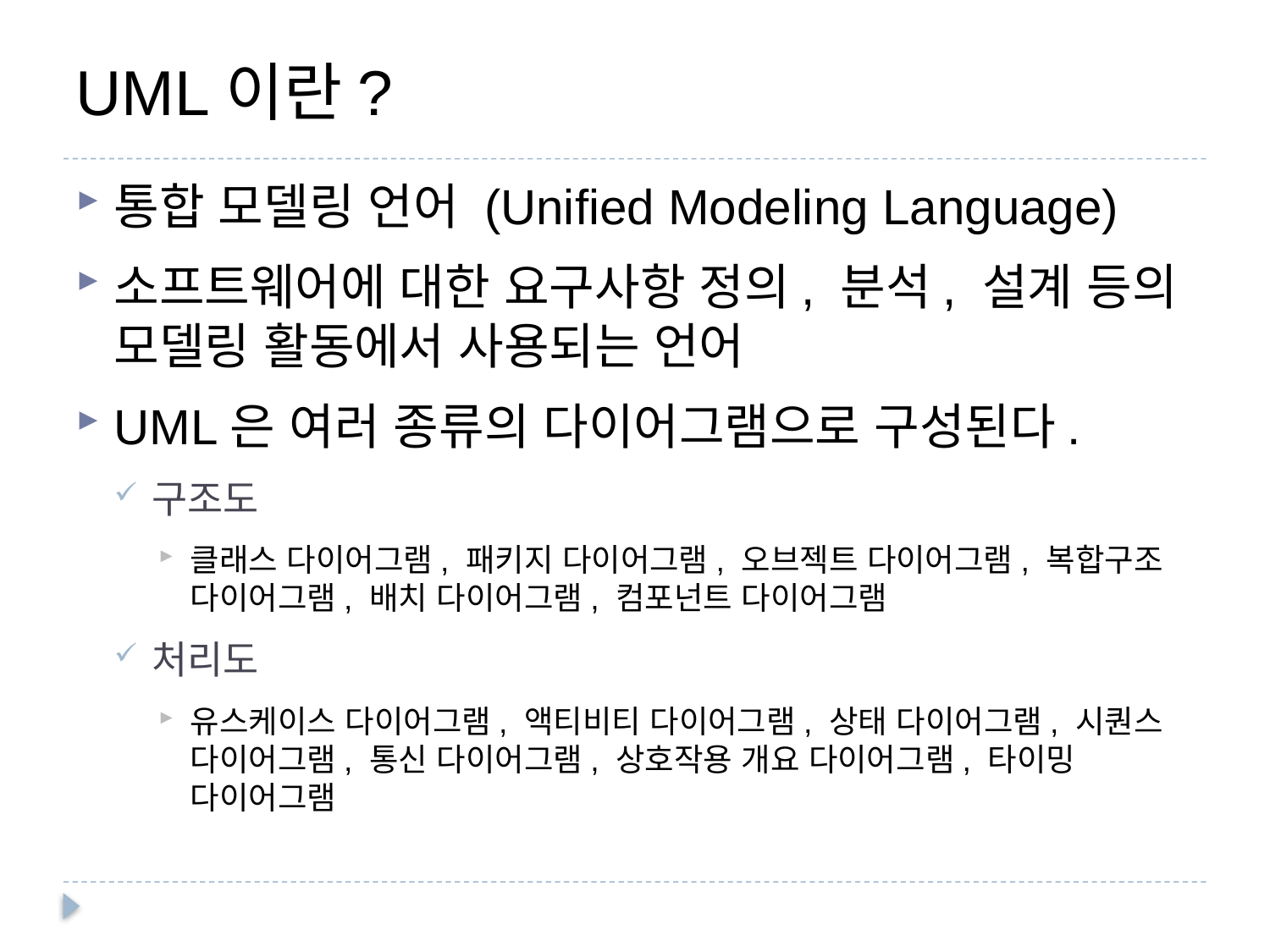

# UML이란?
통합 모델링 언어 (Unified Modeling Language)
소프트웨어에 대한 요구사항 정의, 분석, 설계 등의 모델링 활동에서 사용되는 언어
UML은 여러 종류의 다이어그램으로 구성된다.
구조도
클래스 다이어그램, 패키지 다이어그램, 오브젝트 다이어그램, 복합구조 다이어그램, 배치 다이어그램, 컴포넌트 다이어그램
처리도
유스케이스 다이어그램, 액티비티 다이어그램, 상태 다이어그램, 시퀀스 다이어그램, 통신 다이어그램, 상호작용 개요 다이어그램, 타이밍 다이어그램